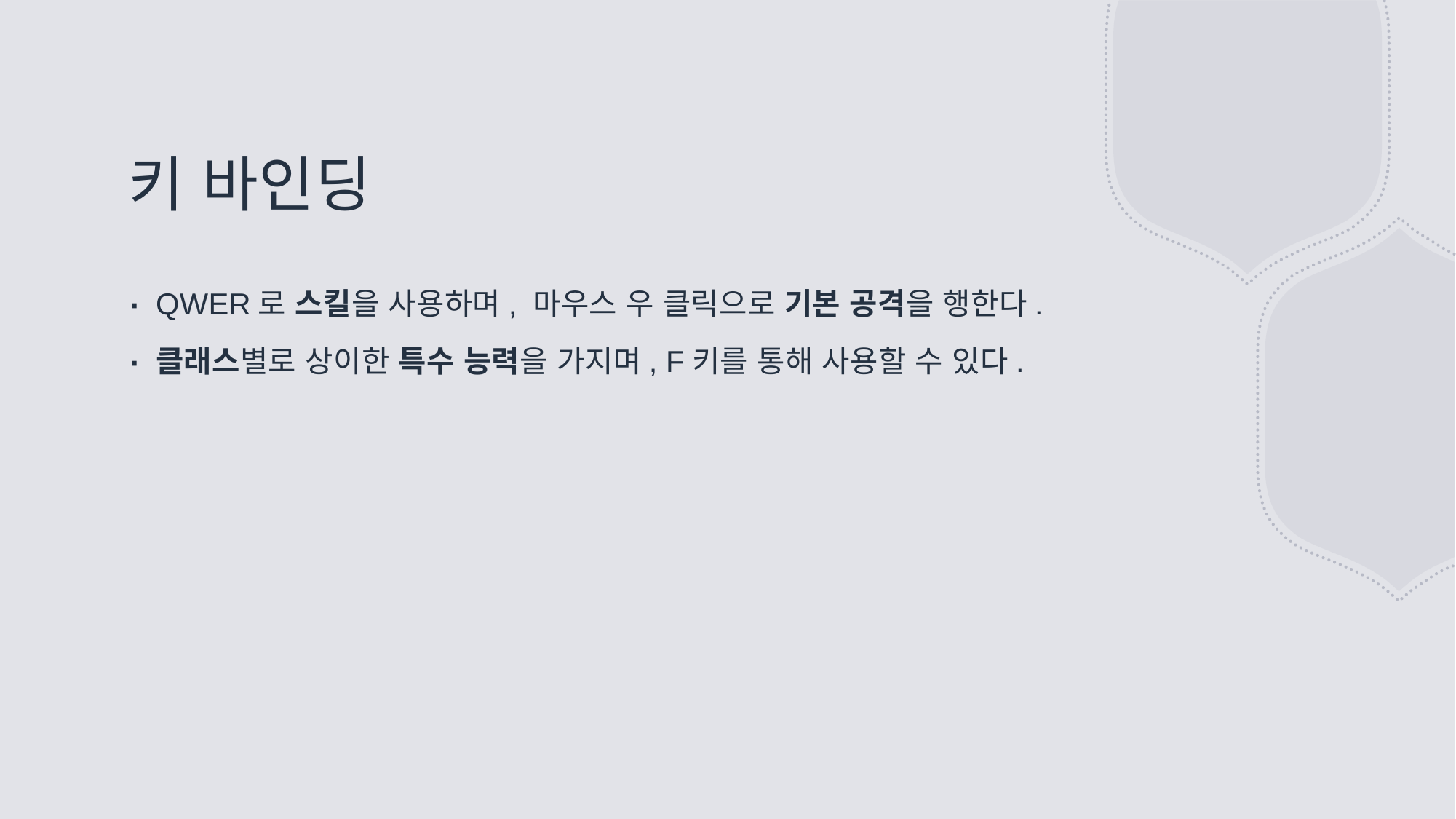

# 키 바인딩
QWER로 스킬을 사용하며, 마우스 우 클릭으로 기본 공격을 행한다.
클래스별로 상이한 특수 능력을 가지며, F키를 통해 사용할 수 있다.